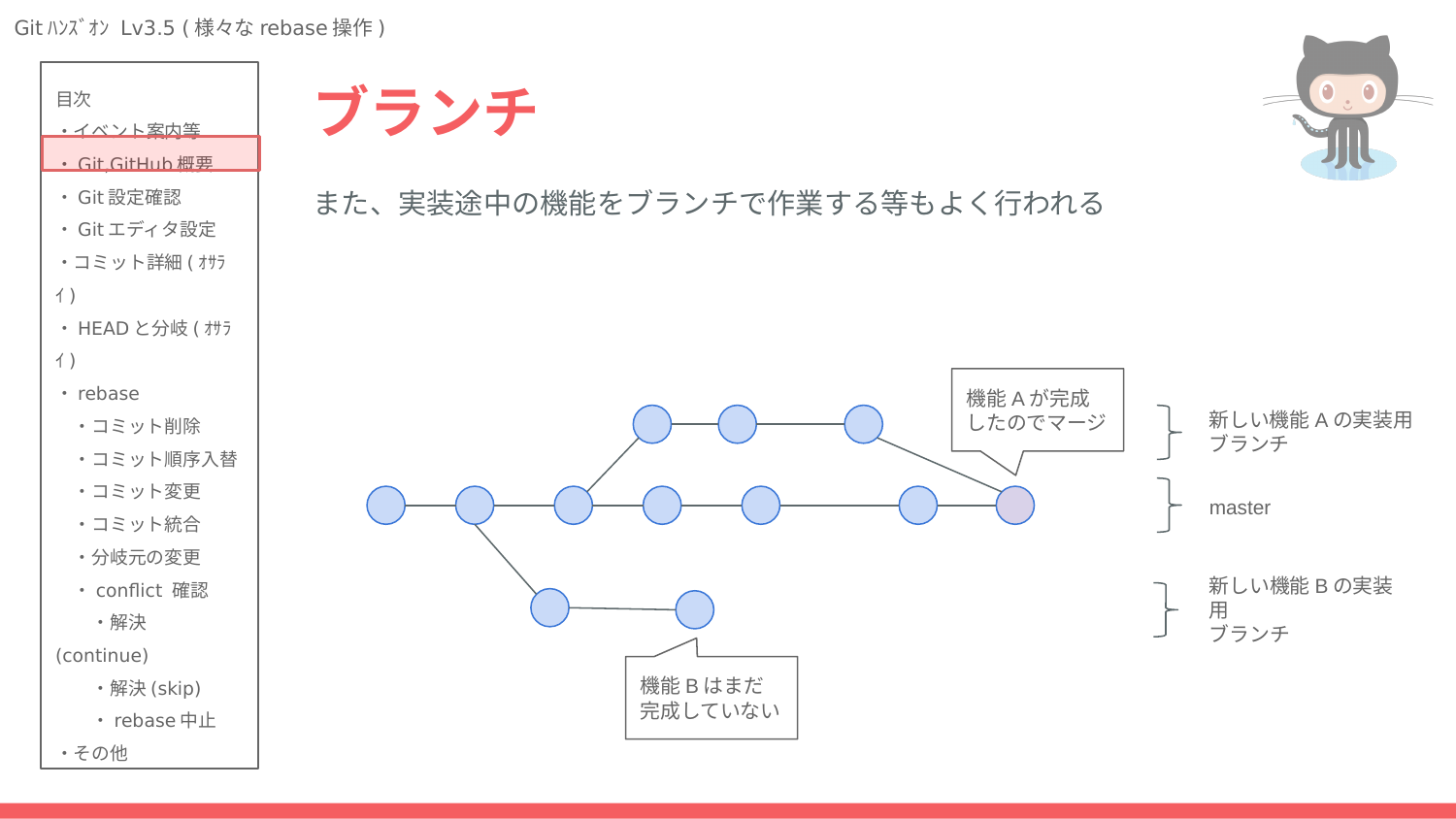

# ブランチ

また、実装途中の機能をブランチで作業する等もよく行われる
機能Aが完成したのでマージ

新しい機能Aの実装用
ブランチ

master

新しい機能Bの実装用
ブランチ

機能Bはまだ完成していない